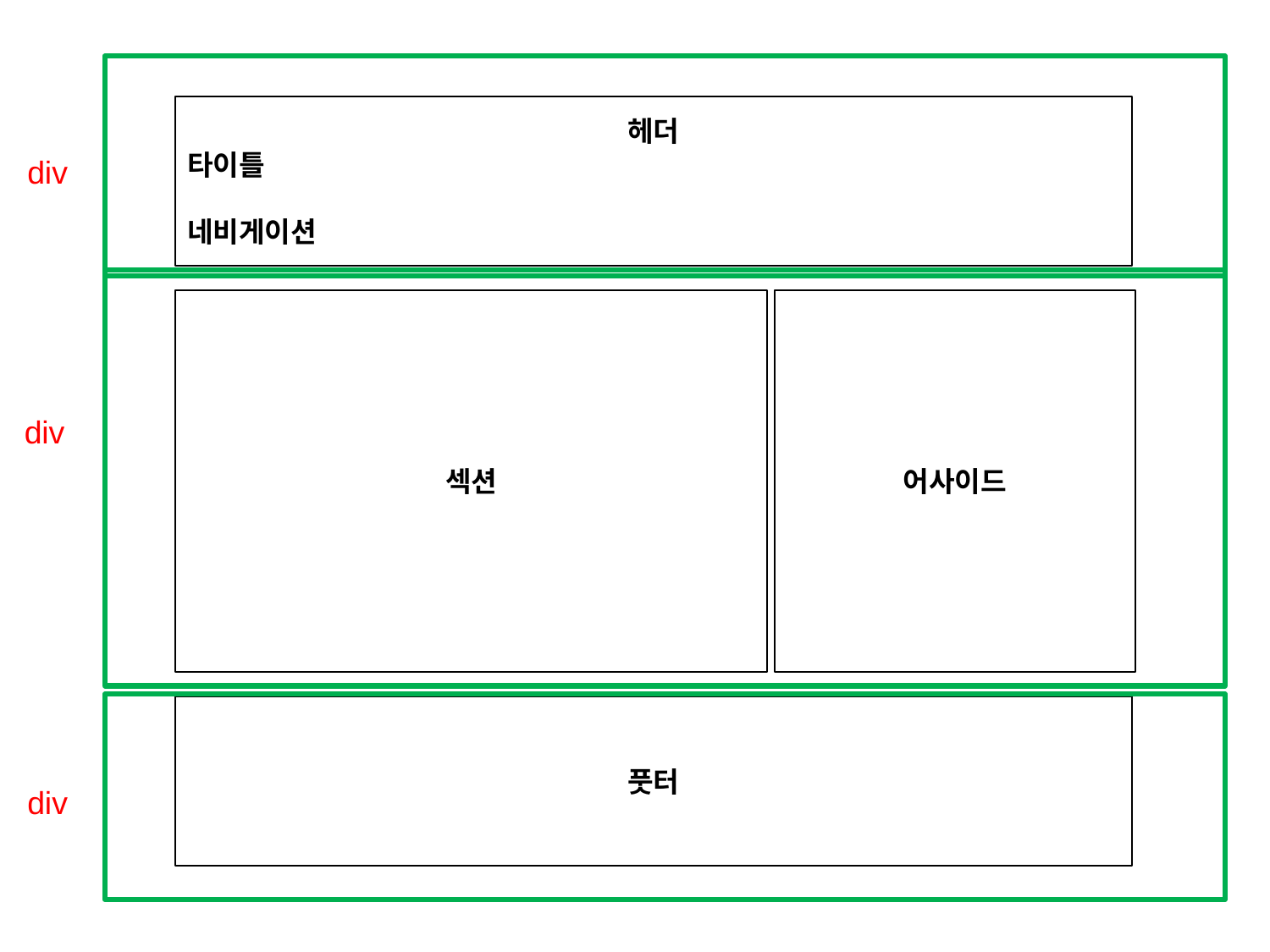

헤더
타이틀
                                                                                                       네비게이션
어사이드
섹션
풋터
div

div

div